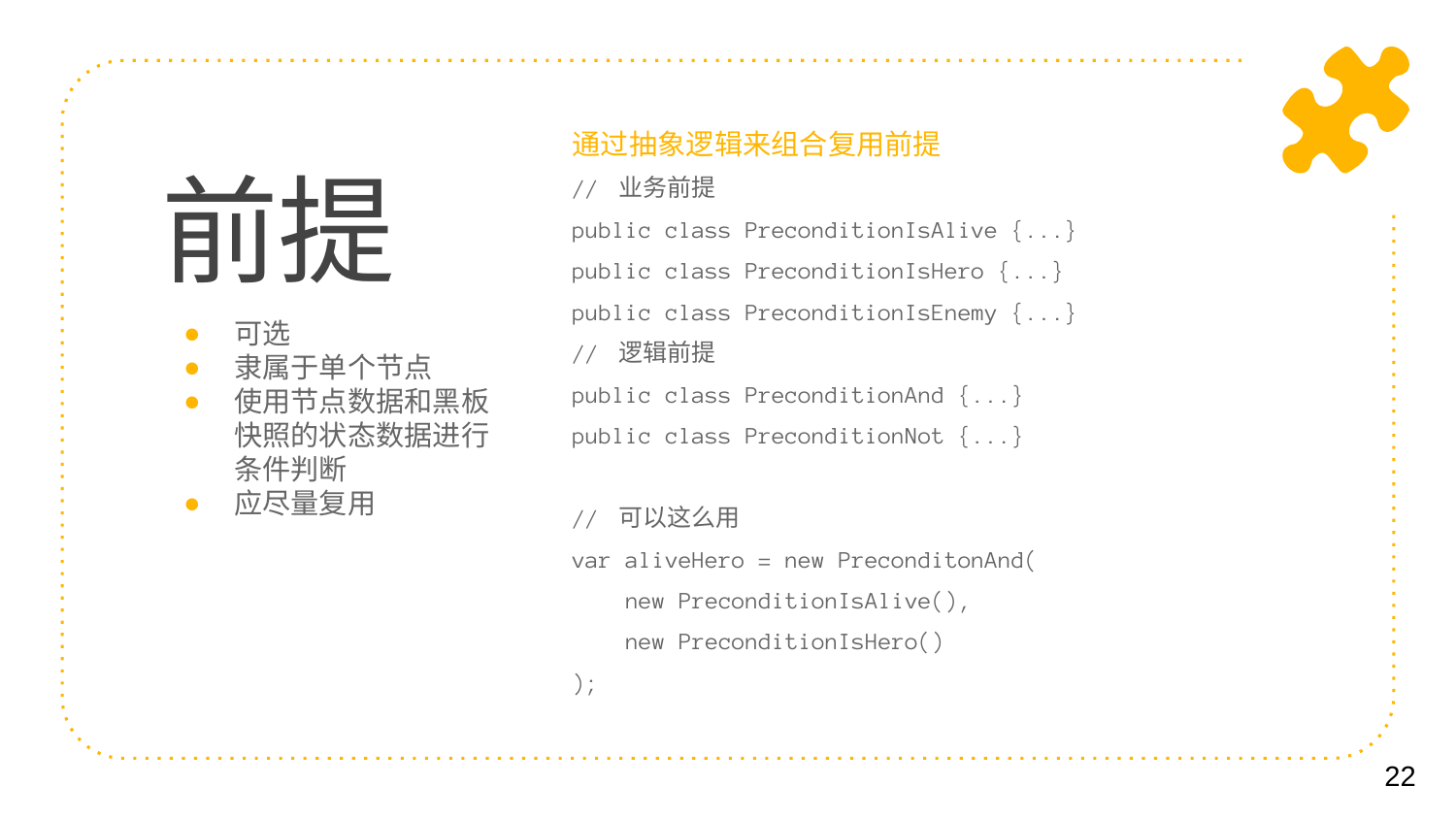

通过抽象逻辑来组合复用前提
// 业务前提
public class PreconditionIsAlive {...}
public class PreconditionIsHero {...}
public class PreconditionIsEnemy {...}
// 逻辑前提
public class PreconditionAnd {...}
public class PreconditionNot {...}

// 可以这么用
var aliveHero = new PreconditonAnd(
    new PreconditionIsAlive(),
    new PreconditionIsHero()
);
# 前提
可选
隶属于单个节点
使用节点数据和黑板快照的状态数据进行条件判断
应尽量复用
22